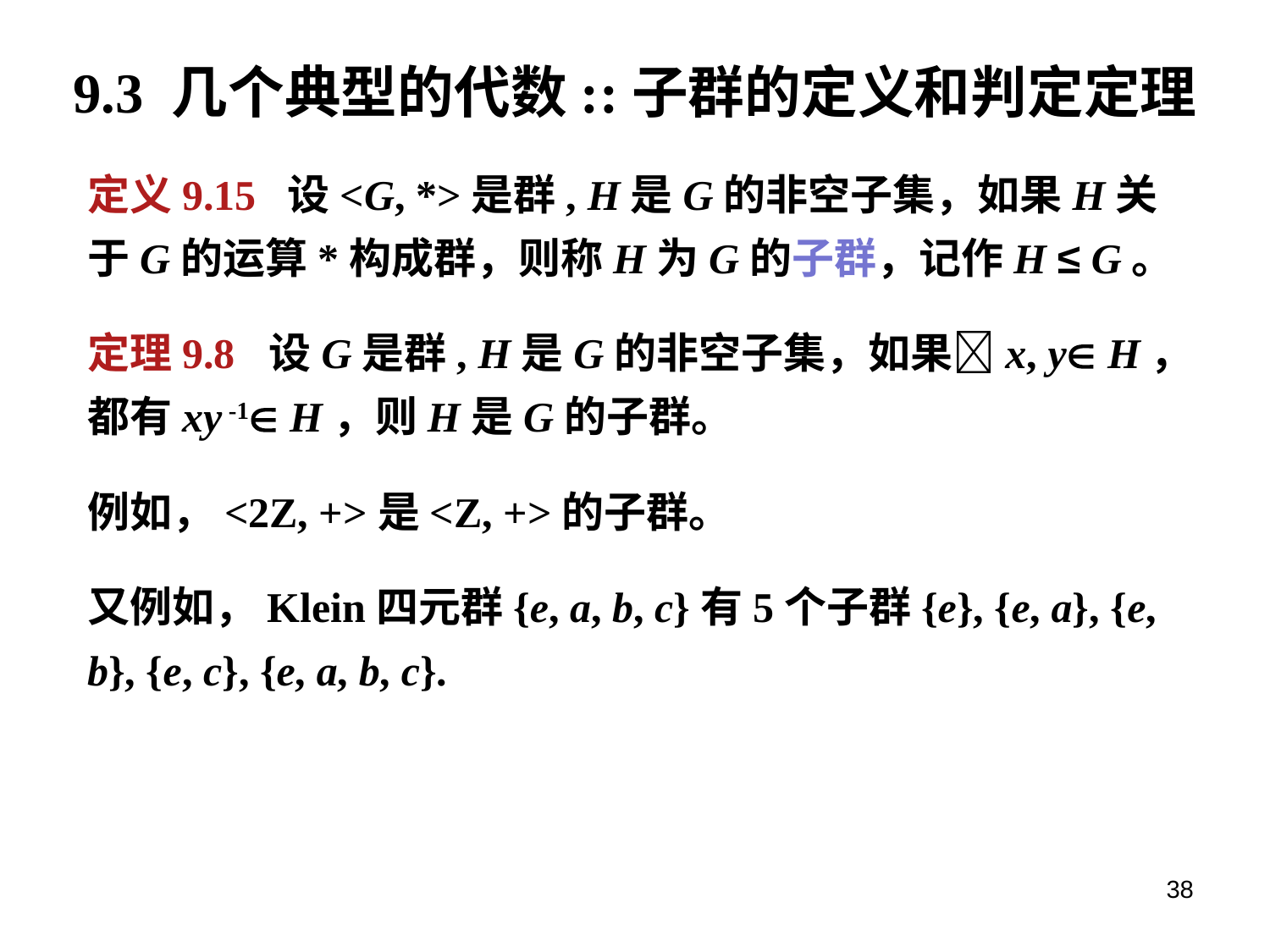

# 9.3 几个典型的代数::子群的定义和判定定理
定义9.15  设<G, *>是群, H是G的非空子集，如果H关于G的运算*构成群，则称H为G的子群，记作H ≤ G。
定理9.8  设G是群, H是G的非空子集，如果∀x, y∈ H，都有xy -1∈ H，则H是G的子群。
例如，<2Z, +>是<Z, +>的子群。
又例如，Klein四元群{e, a, b, c}有5个子群{e}, {e, a}, {e, b}, {e, c}, {e, a, b, c}.
38